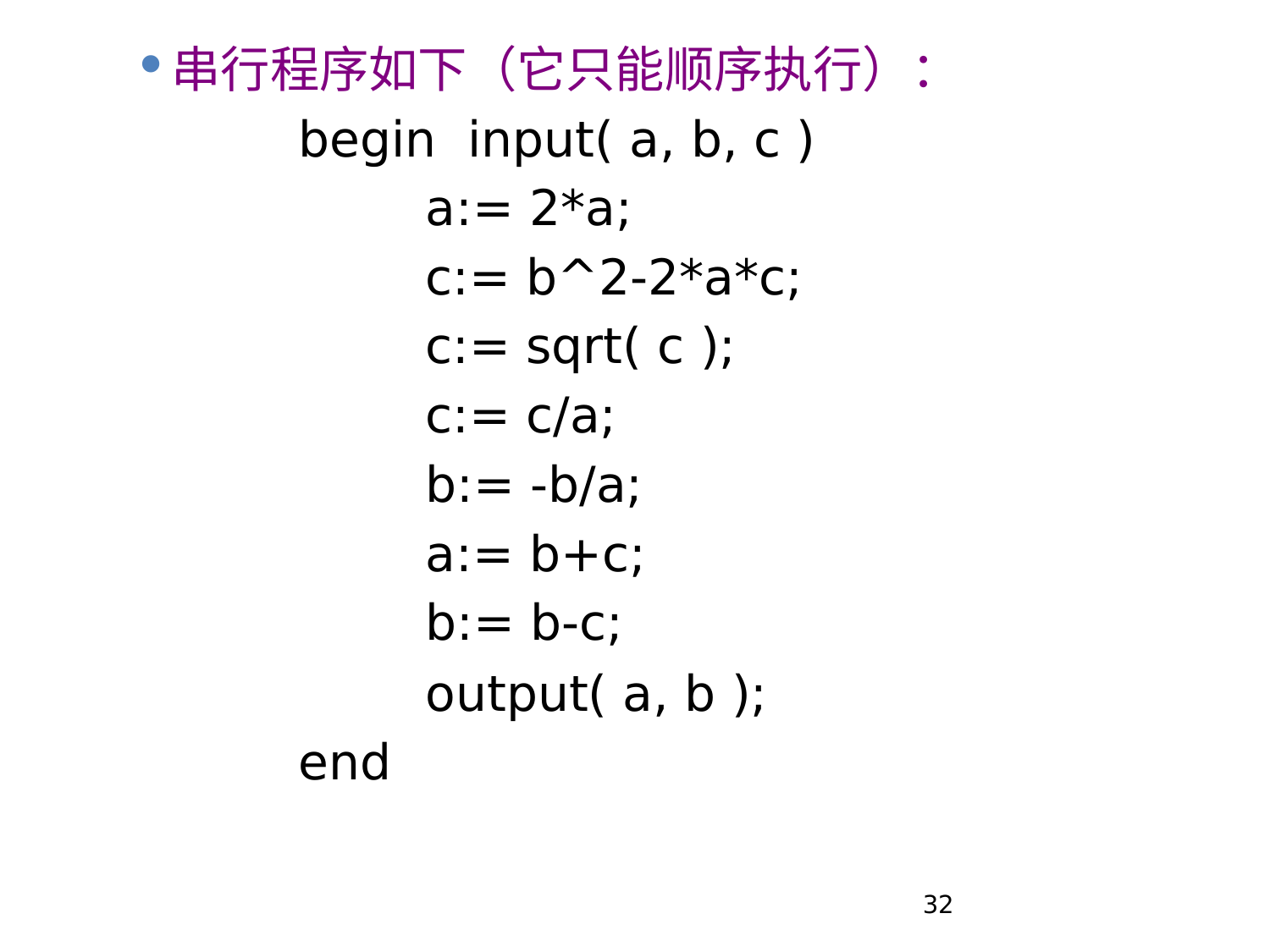

串行程序如下（它只能顺序执行）：
		begin  input( a, b, c )
			a:= 2*a;
			c:= b^2-2*a*c;
			c:= sqrt( c );
			c:= c/a;
			b:= -b/a;
			a:= b+c;
			b:= b-c;
			output( a, b );
		end
32